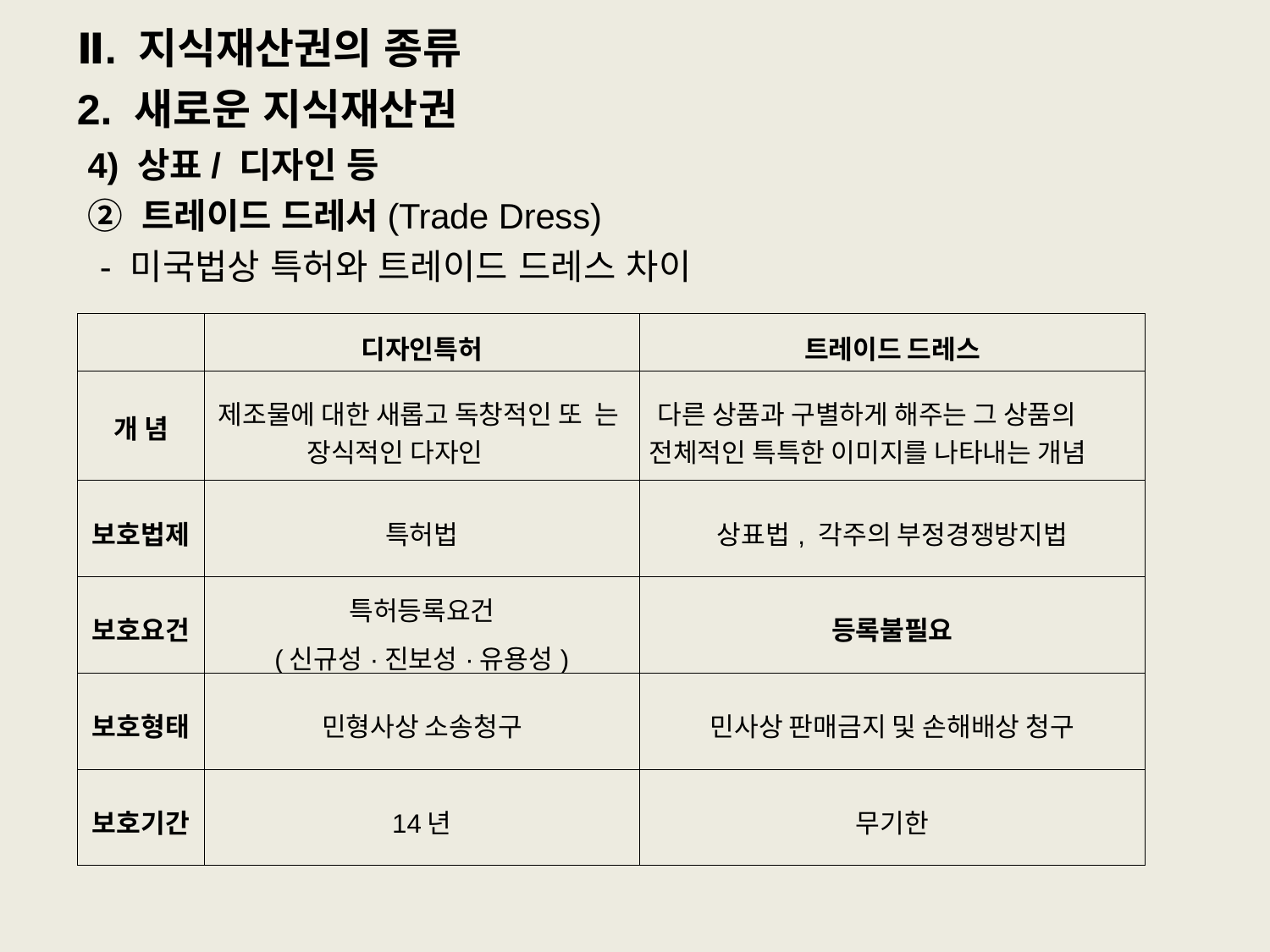

# Ⅱ. 지식재산권의 종류
2. 새로운 지식재산권
4) 상표/ 디자인 등
② 트레이드 드레서(Trade Dress)
- 미국법상 특허와 트레이드 드레스 차이
|  | 디자인특허 | 트레이드 드레스 |
| --- | --- | --- |
| 개 념 | 제조물에 대한 새롭고 독창적인 또 는 장식적인 다자인 | 다른 상품과 구별하게 해주는 그 상품의 전체적인 특특한 이미지를 나타내는 개념 |
| 보호법제 | 특허법 | 상표법, 각주의 부정경쟁방지법 |
| 보호요건 | 특허등록요건 (신규성·진보성·유용성) | 등록불필요 |
| 보호형태 | 민형사상 소송청구 | 민사상 판매금지 및 손해배상 청구 |
| 보호기간 | 14년 | 무기한 |